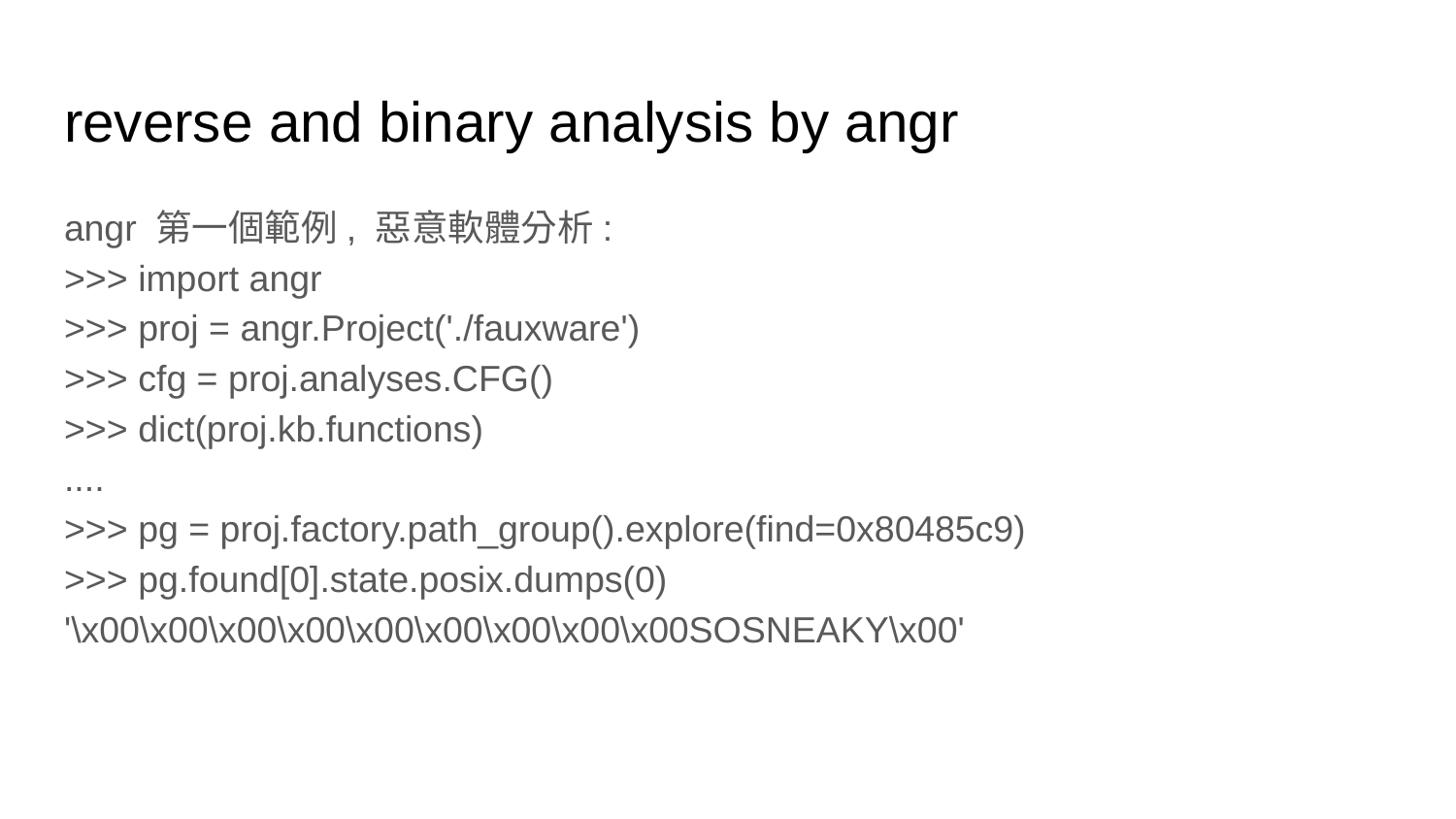

# reverse and binary analysis by angr
angr 第一個範例, 惡意軟體分析:
>>> import angr
>>> proj = angr.Project('./fauxware')
>>> cfg = proj.analyses.CFG()
>>> dict(proj.kb.functions)
....
>>> pg = proj.factory.path_group().explore(find=0x80485c9)
>>> pg.found[0].state.posix.dumps(0)
'\x00\x00\x00\x00\x00\x00\x00\x00\x00SOSNEAKY\x00'